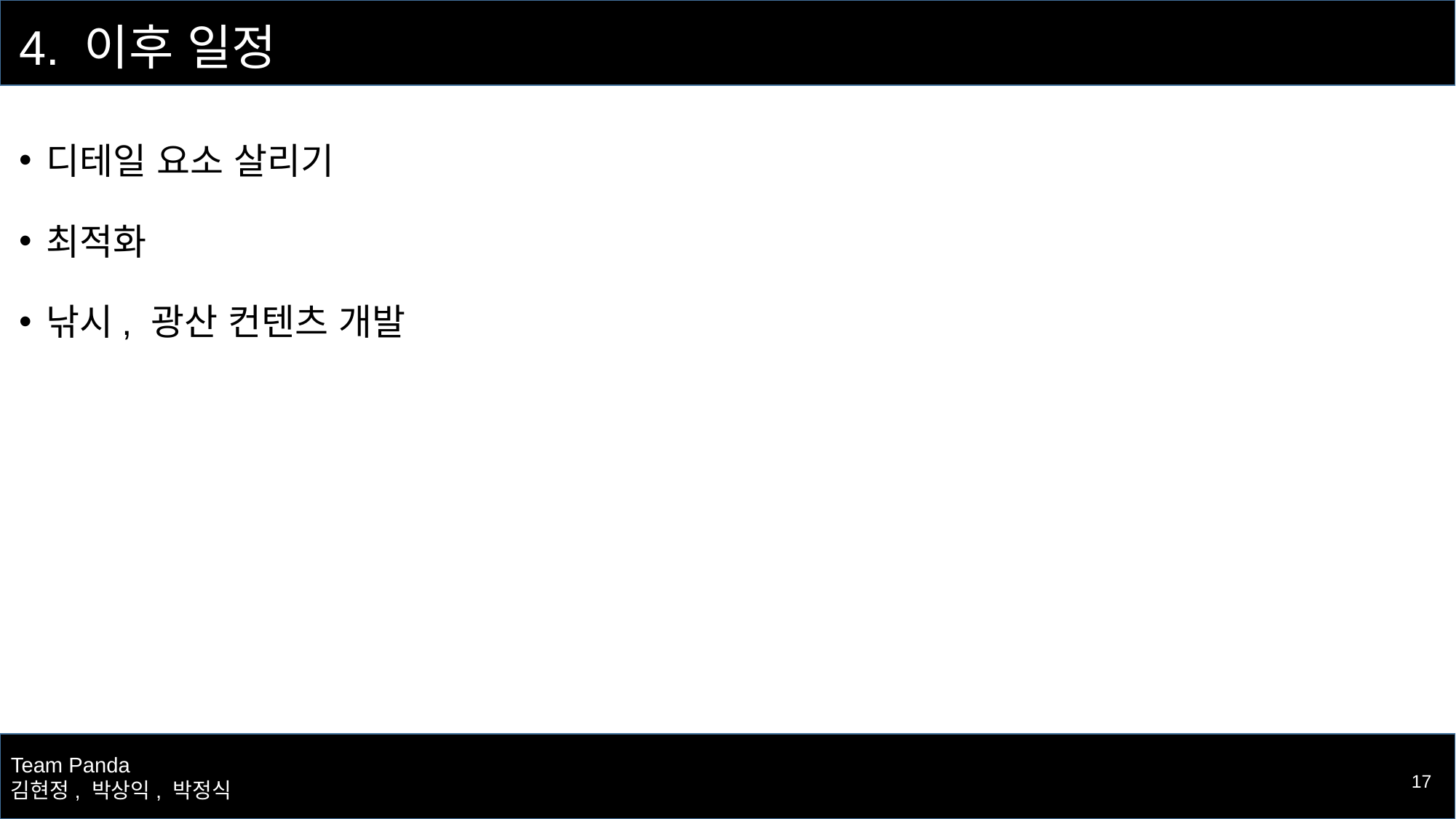

# 4. 이후 일정
디테일 요소 살리기
최적화
낚시, 광산 컨텐츠 개발